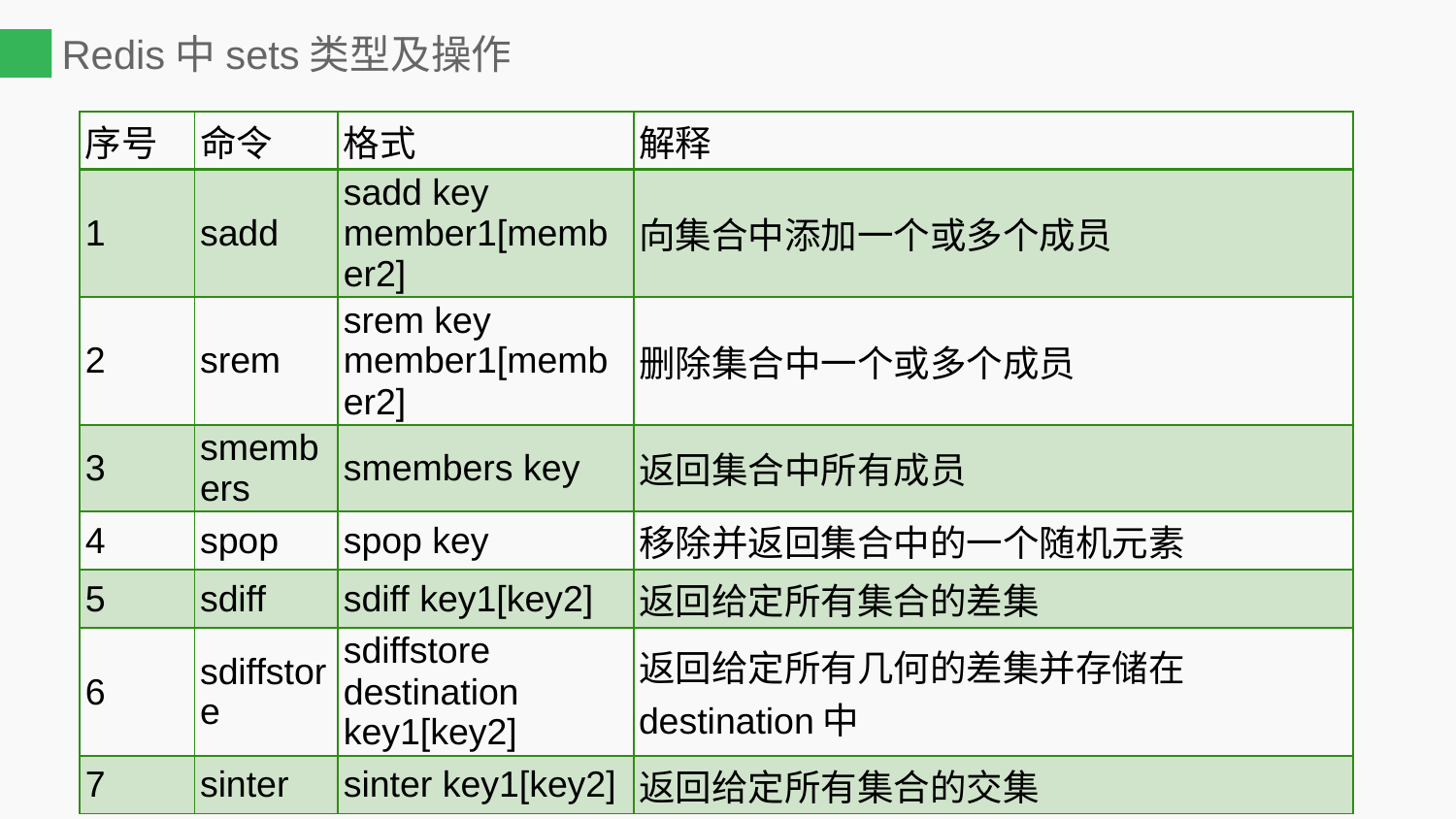

# Redis中sets类型及操作
| 序号 | 命令 | 格式 | 解释 |
| --- | --- | --- | --- |
| 1 | sadd | sadd key member1[member2] | 向集合中添加一个或多个成员 |
| 2 | srem | srem key member1[member2] | 删除集合中一个或多个成员 |
| 3 | smembers | smembers key | 返回集合中所有成员 |
| 4 | spop | spop key | 移除并返回集合中的一个随机元素 |
| 5 | sdiff | sdiff key1[key2] | 返回给定所有集合的差集 |
| 6 | sdiffstore | sdiffstore destination key1[key2] | 返回给定所有几何的差集并存储在destination中 |
| 7 | sinter | sinter key1[key2] | 返回给定所有集合的交集 |